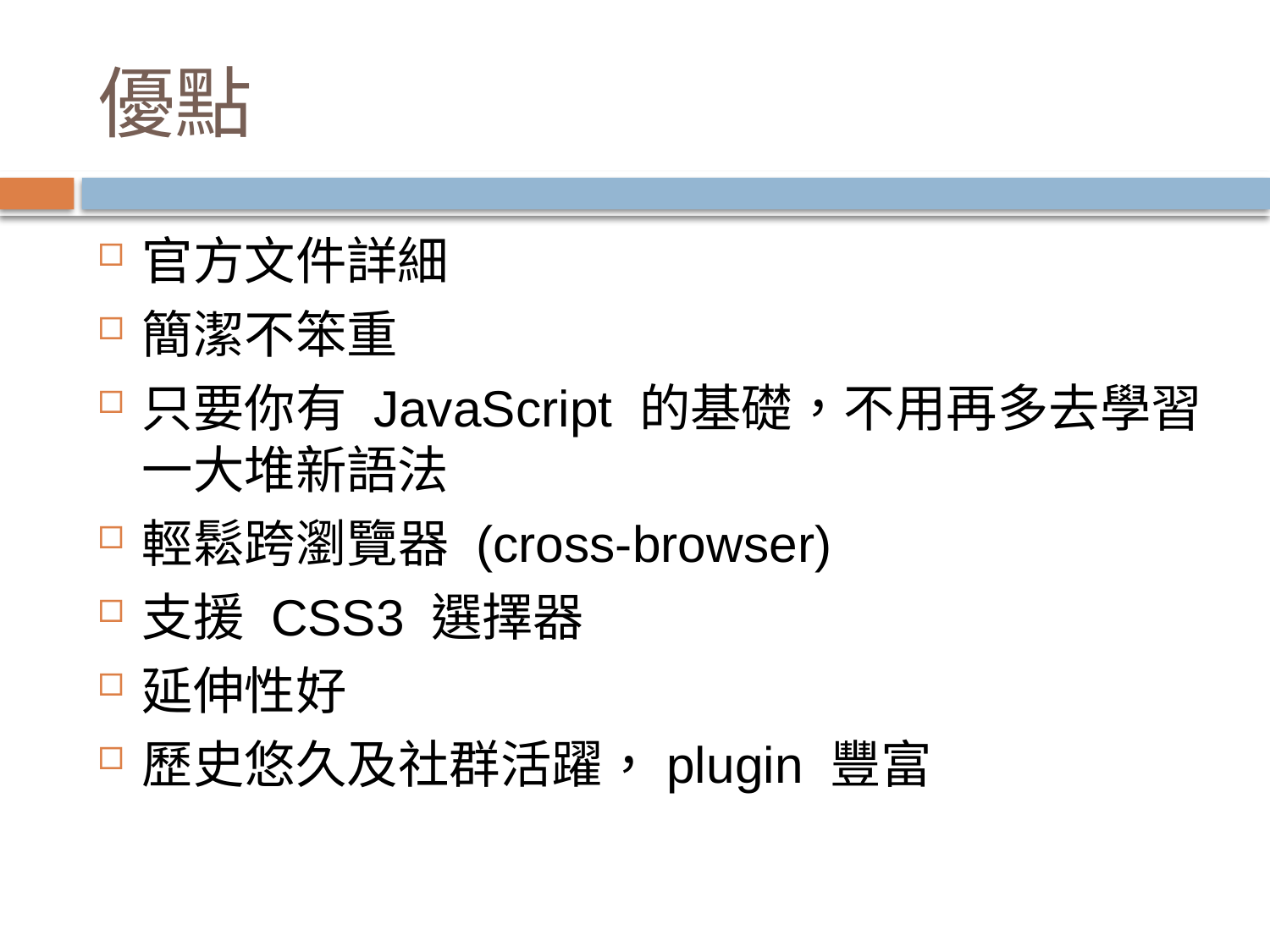

# 優點
官方文件詳細
簡潔不笨重
只要你有 JavaScript 的基礎，不用再多去學習一大堆新語法
輕鬆跨瀏覽器 (cross-browser)
支援 CSS3 選擇器
延伸性好
歷史悠久及社群活躍，plugin 豐富